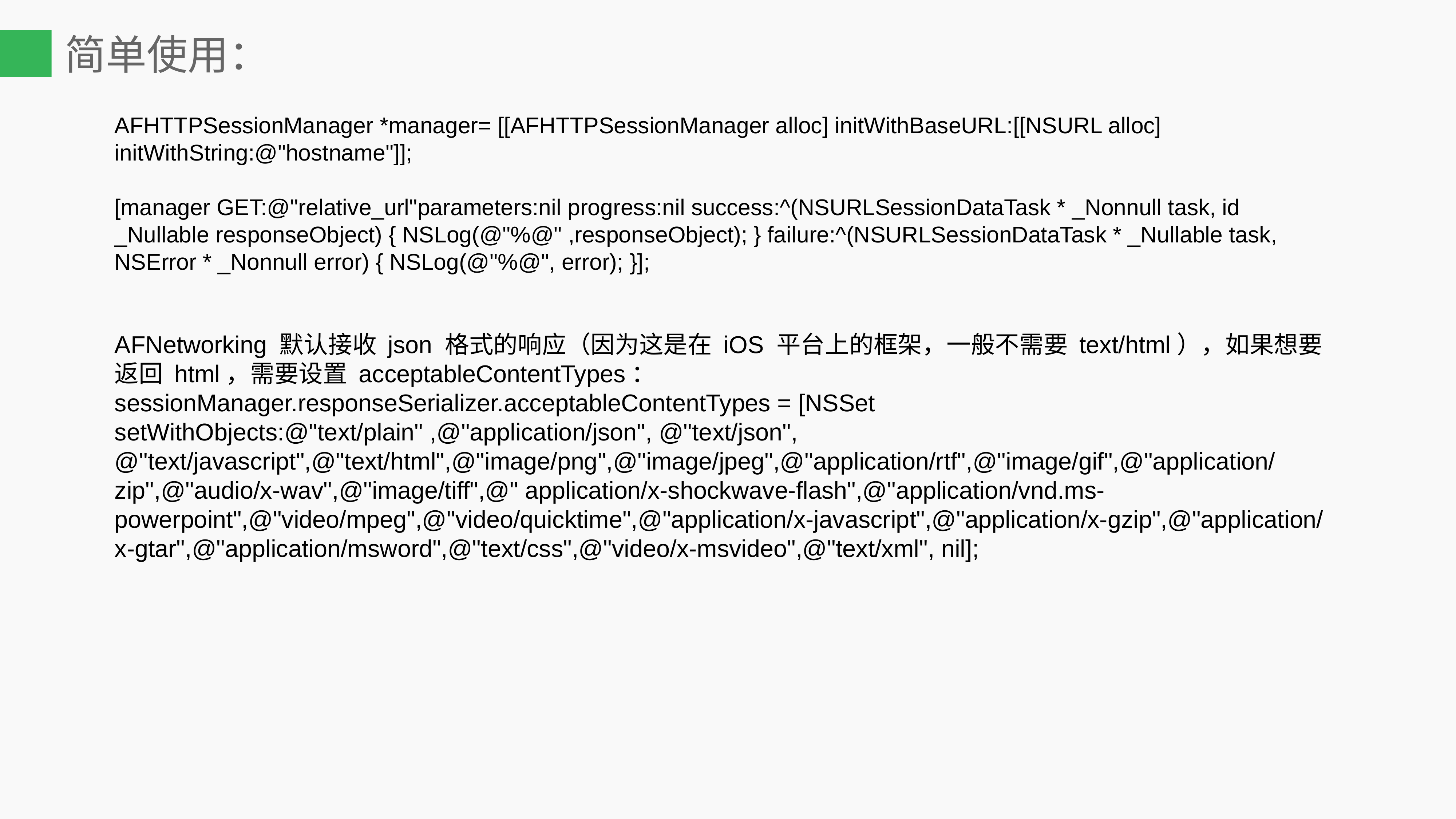

简单使用：

AFHTTPSessionManager *manager= [[AFHTTPSessionManager alloc] initWithBaseURL:[[NSURL alloc] initWithString:@"hostname"]];

[manager GET:@"relative_url"parameters:nil progress:nil success:^(NSURLSessionDataTask * _Nonnull task, id _Nullable responseObject) { NSLog(@"%@" ,responseObject); } failure:^(NSURLSessionDataTask * _Nullable task, NSError * _Nonnull error) { NSLog(@"%@", error); }];

AFNetworking 默认接收 json 格式的响应（因为这是在 iOS 平台上的框架，一般不需要 text/html），如果想要返回 html，需要设置 acceptableContentTypes：
sessionManager.responseSerializer.acceptableContentTypes = [NSSet setWithObjects:@"text/plain" ,@"application/json", @"text/json", @"text/javascript",@"text/html",@"image/png",@"image/jpeg",@"application/rtf",@"image/gif",@"application/zip",@"audio/x-wav",@"image/tiff",@" application/x-shockwave-flash",@"application/vnd.ms-powerpoint",@"video/mpeg",@"video/quicktime",@"application/x-javascript",@"application/x-gzip",@"application/x-gtar",@"application/msword",@"text/css",@"video/x-msvideo",@"text/xml", nil];